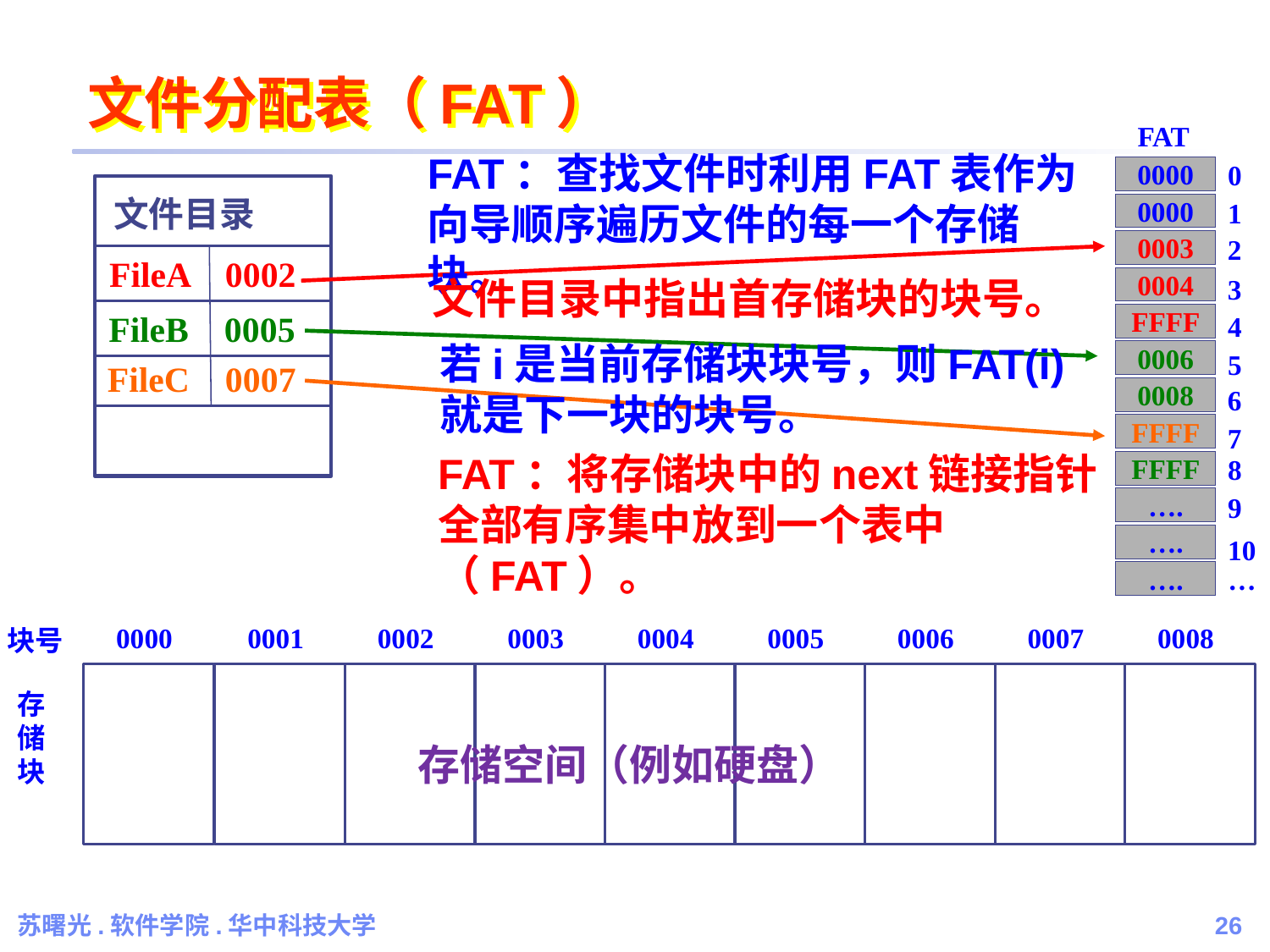

# 文件分配表（FAT）
FAT
FAT：查找文件时利用FAT表作为向导顺序遍历文件的每一个存储块。
0

0000

文件目录
FileA    0002
FileB    0005
FileC    0007
1
0000
2
0003
文件目录中指出首存储块的块号。
3
0004
4
FFFF
若i是当前存储块块号，则FAT(i)就是下一块的块号。
0006
5
6
0008
7
FFFF
FAT：将存储块中的next链接指针全部有序集中放到一个表中（FAT）。
8
FFFF
9
….
….
10
…
….
0001

0002

0003

0004

0005

0006

0007

0008

0000

块号
存储块
存储空间（例如硬盘）
苏曙光.软件学院.华中科技大学
26